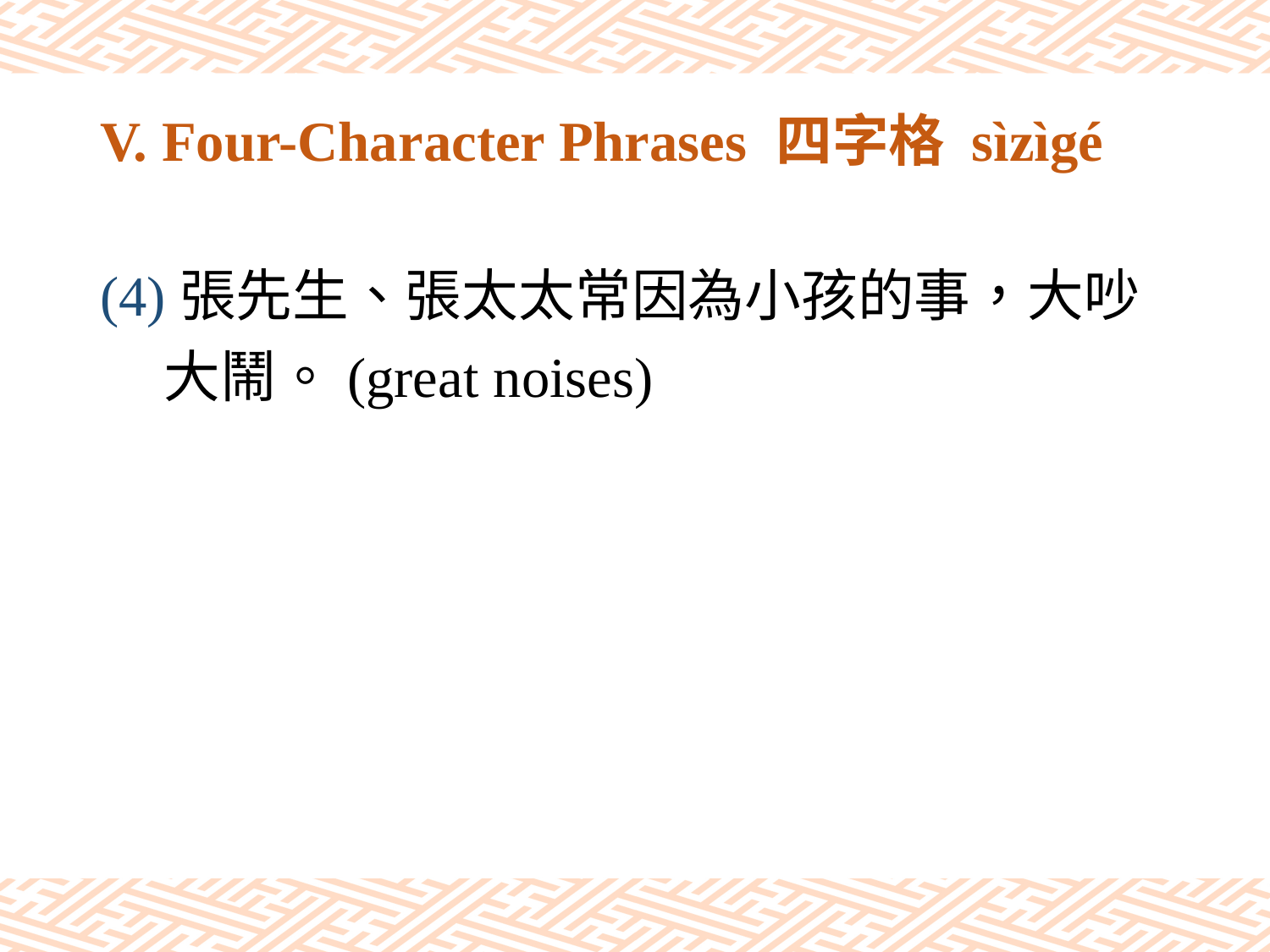

# V. Four-Character Phrases 四字格 sìzìgé
(4)張先生、張太太常因為小孩的事，大吵
    大鬧。(great noises)